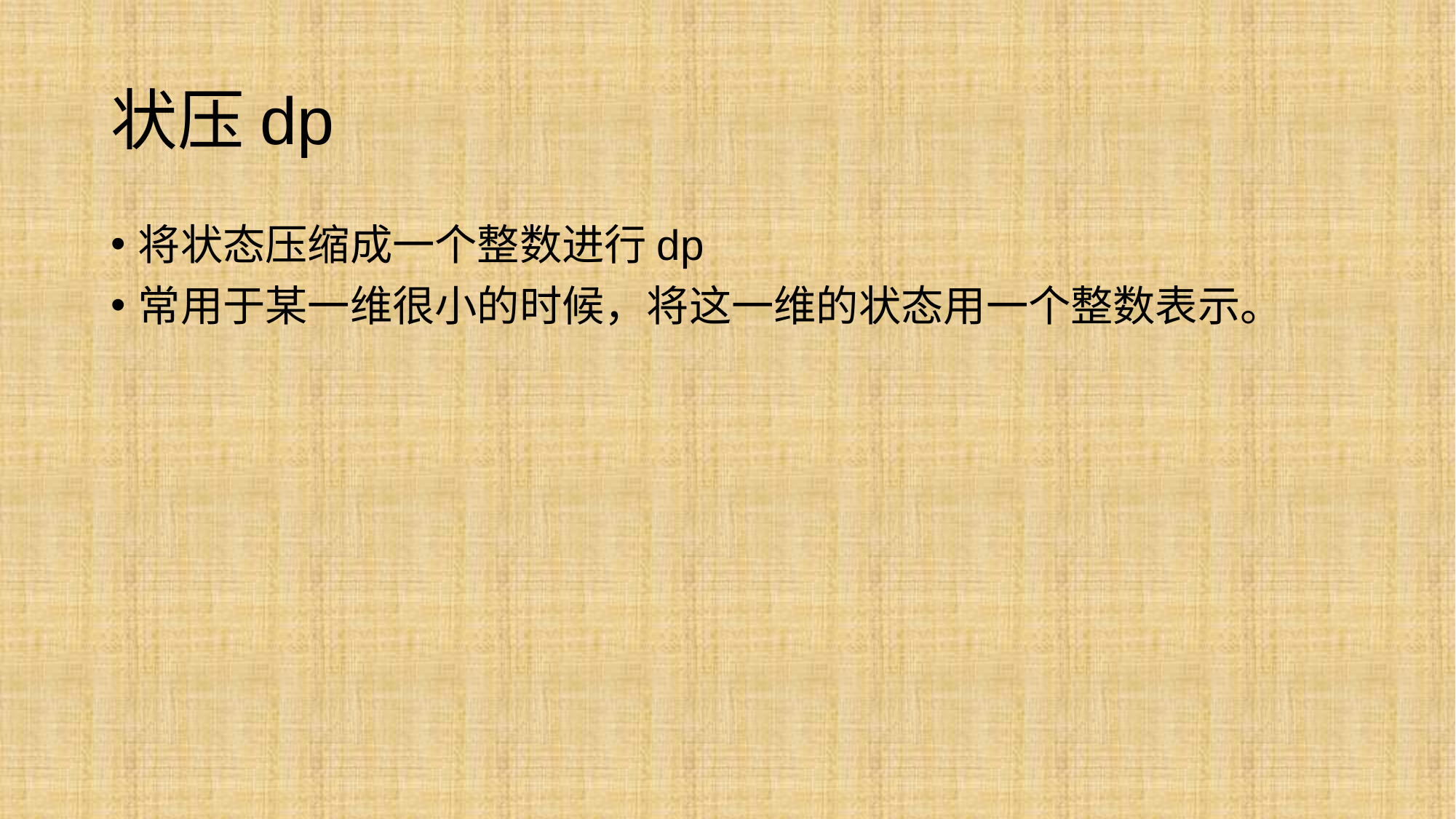

# 状压dp
将状态压缩成一个整数进行dp
常用于某一维很小的时候，将这一维的状态用一个整数表示。